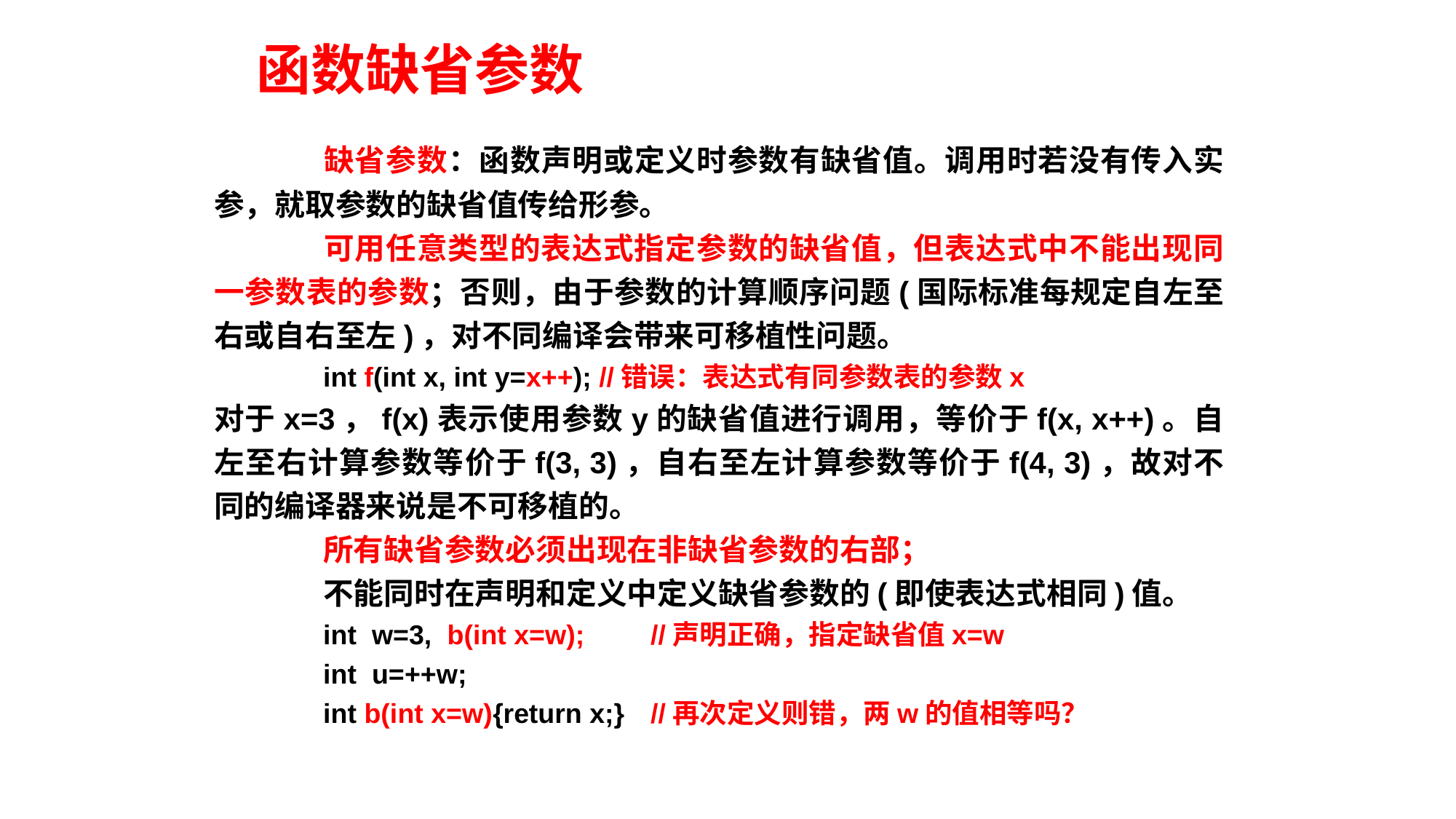

# 函数缺省参数
	缺省参数：函数声明或定义时参数有缺省值。调用时若没有传入实参，就取参数的缺省值传给形参。
	可用任意类型的表达式指定参数的缺省值，但表达式中不能出现同一参数表的参数；否则，由于参数的计算顺序问题(国际标准每规定自左至右或自右至左)，对不同编译会带来可移植性问题。
int f(int x, int y=x++); //错误：表达式有同参数表的参数x
对于x=3，f(x)表示使用参数y的缺省值进行调用，等价于f(x, x++)。自左至右计算参数等价于f(3, 3)，自右至左计算参数等价于f(4, 3)，故对不同的编译器来说是不可移植的。
	所有缺省参数必须出现在非缺省参数的右部；
	不能同时在声明和定义中定义缺省参数的(即使表达式相同)值。
int  w=3,  b(int x=w);	//声明正确，指定缺省值x=w
int  u=++w;
int b(int x=w){return x;}	//再次定义则错，两w的值相等吗？